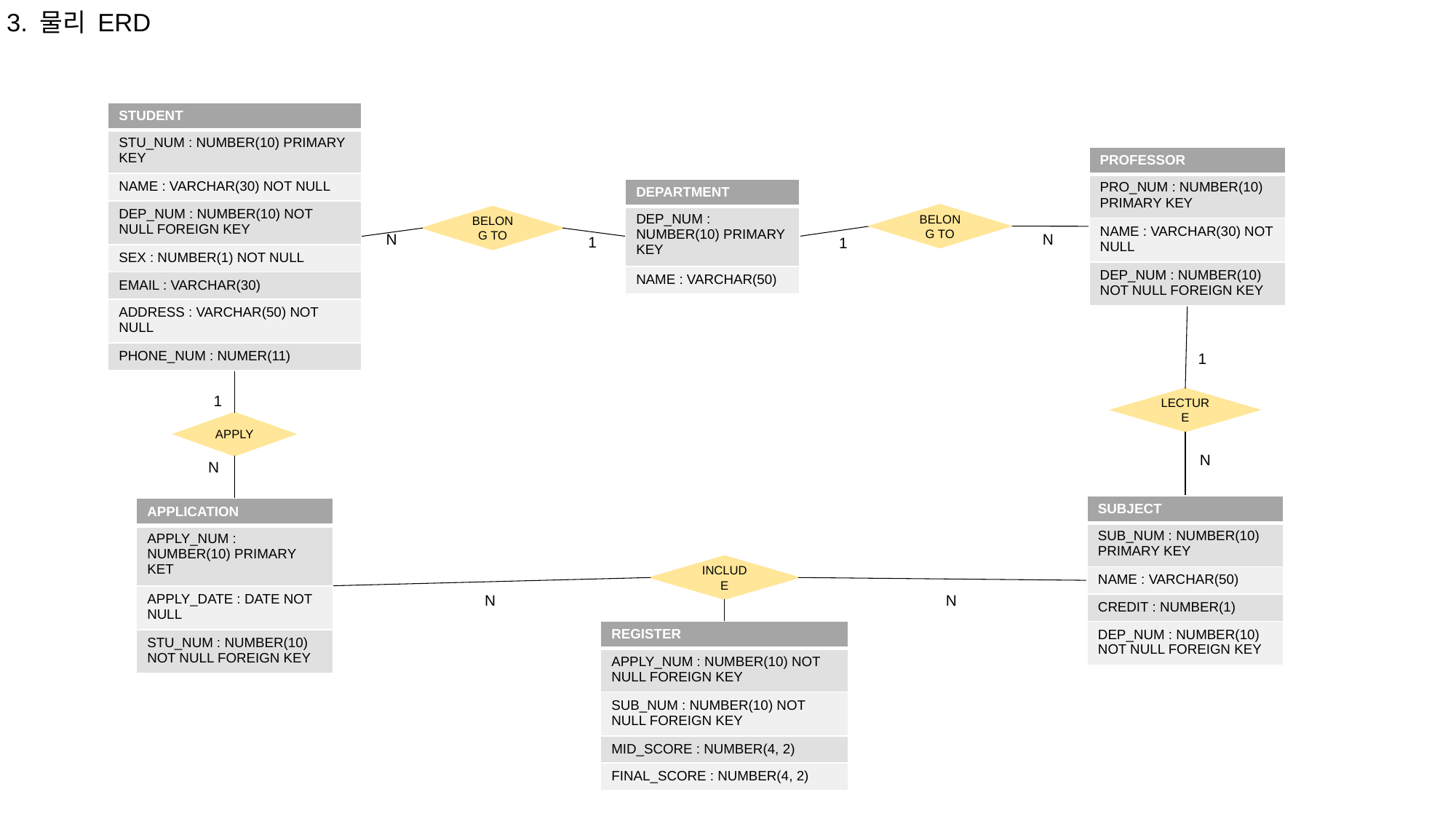

3. 물리 ERD
| STUDENT |
| --- |
| STU\_NUM : NUMBER(10) PRIMARY KEY |
| NAME : VARCHAR(30) NOT NULL |
| DEP\_NUM : NUMBER(10) NOT NULL FOREIGN KEY |
| SEX : NUMBER(1) NOT NULL |
| EMAIL : VARCHAR(30) |
| ADDRESS : VARCHAR(50) NOT NULL |
| PHONE\_NUM : NUMER(11) |
| PROFESSOR |
| --- |
| PRO\_NUM : NUMBER(10) PRIMARY KEY |
| NAME : VARCHAR(30) NOT NULL |
| DEP\_NUM : NUMBER(10) NOT NULL FOREIGN KEY |
| DEPARTMENT |
| --- |
| DEP\_NUM : NUMBER(10) PRIMARY KEY |
| NAME : VARCHAR(50) |
BELONG TO
BELONG TO
N
N
1
1
1
1
LECTURE
APPLY
N
N
| SUBJECT |
| --- |
| SUB\_NUM : NUMBER(10) PRIMARY KEY |
| NAME : VARCHAR(50) |
| CREDIT : NUMBER(1) |
| DEP\_NUM : NUMBER(10) NOT NULL FOREIGN KEY |
| APPLICATION |
| --- |
| APPLY\_NUM : NUMBER(10) PRIMARY KET |
| APPLY\_DATE : DATE NOT NULL |
| STU\_NUM : NUMBER(10) NOT NULL FOREIGN KEY |
INCLUDE
N
N
| REGISTER |
| --- |
| APPLY\_NUM : NUMBER(10) NOT NULL FOREIGN KEY |
| SUB\_NUM : NUMBER(10) NOT NULL FOREIGN KEY |
| MID\_SCORE : NUMBER(4, 2) |
| FINAL\_SCORE : NUMBER(4, 2) |